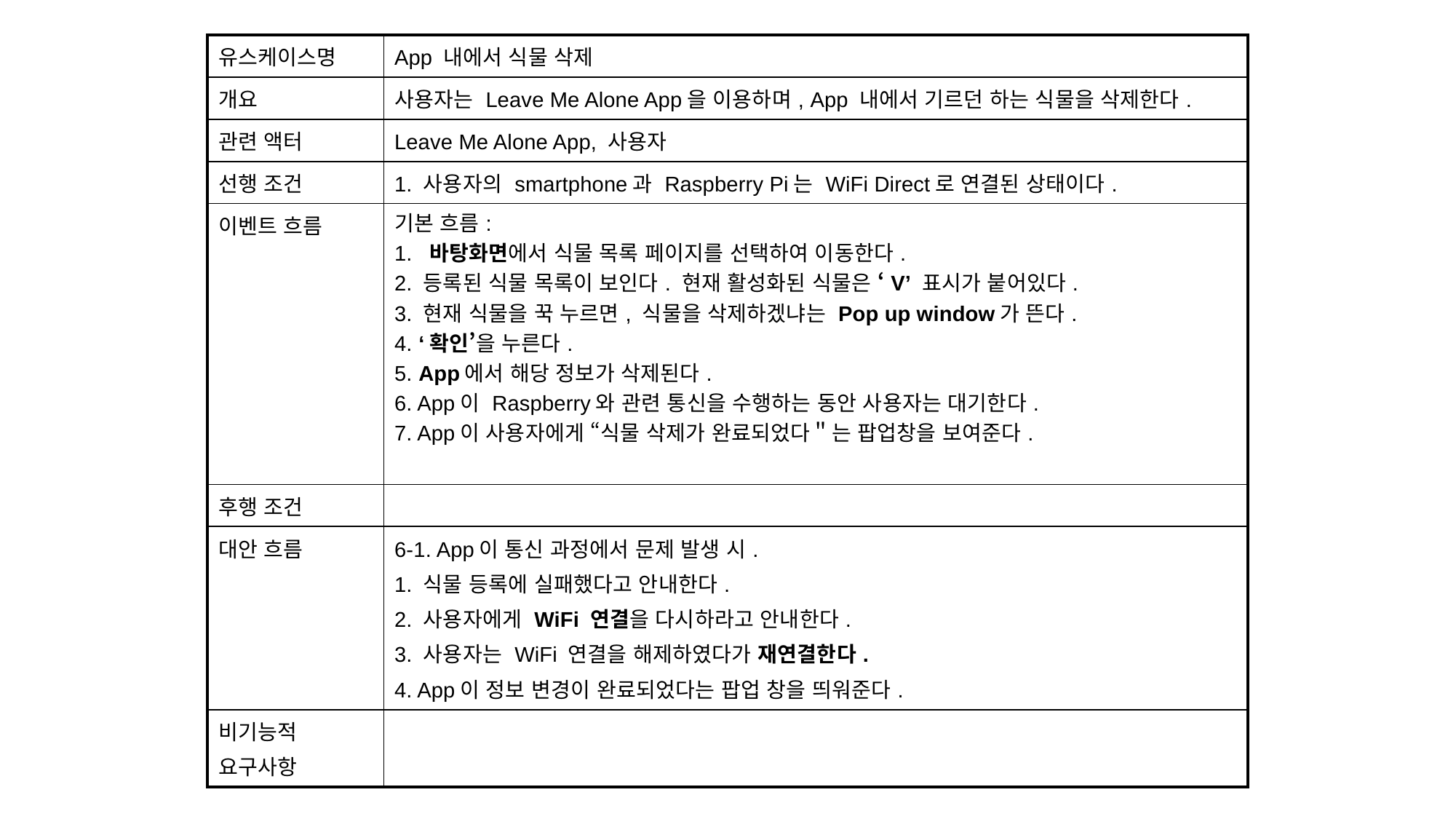

| 유스케이스명 | App 내에서 식물 삭제 |
| --- | --- |
| 개요 | 사용자는 Leave Me Alone App을 이용하며, App 내에서 기르던 하는 식물을 삭제한다. |
| 관련 액터 | Leave Me Alone App, 사용자 |
| 선행 조건 | 1. 사용자의 smartphone과 Raspberry Pi는 WiFi Direct로 연결된 상태이다. |
| 이벤트 흐름 | 기본 흐름: 1. 바탕화면에서 식물 목록 페이지를 선택하여 이동한다. 2. 등록된 식물 목록이 보인다. 현재 활성화된 식물은 ‘V’ 표시가 붙어있다. 3. 현재 식물을 꾹 누르면, 식물을 삭제하겠냐는 Pop up window가 뜬다. 4. ‘확인’을 누른다. 5. App에서 해당 정보가 삭제된다. 6. App이 Raspberry와 관련 통신을 수행하는 동안 사용자는 대기한다. 7. App이 사용자에게 “식물 삭제가 완료되었다＂는 팝업창을 보여준다. |
| 후행 조건 |  |
| 대안 흐름 | 6-1. App이 통신 과정에서 문제 발생 시. 1. 식물 등록에 실패했다고 안내한다. 2. 사용자에게 WiFi 연결을 다시하라고 안내한다. 3. 사용자는 WiFi 연결을 해제하였다가 재연결한다. 4. App이 정보 변경이 완료되었다는 팝업 창을 띄워준다. |
| 비기능적 요구사항 |  |